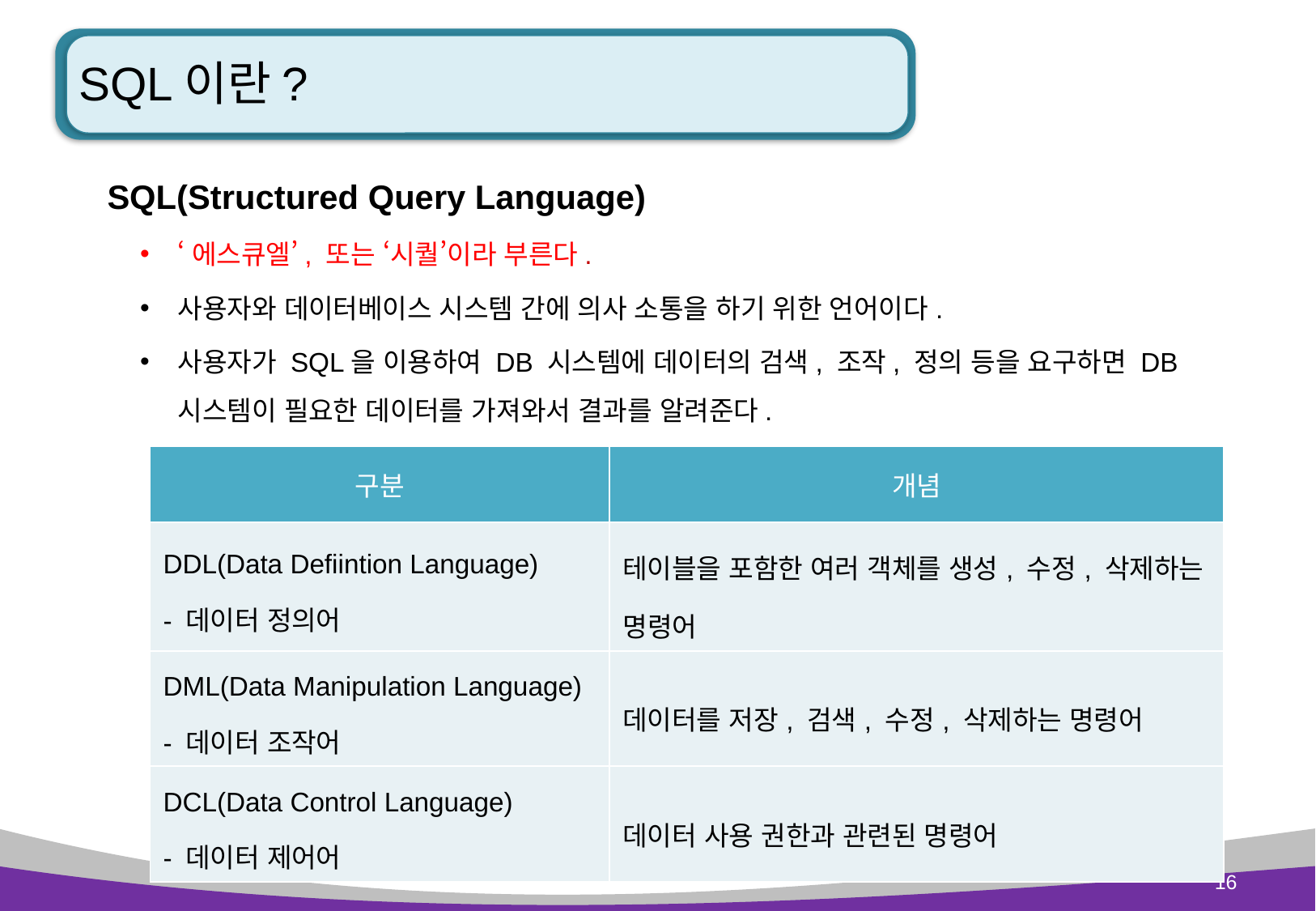

# SQL이란?
   SQL(Structured Query Language)
‘에스큐엘’, 또는 ‘시퀄’이라 부른다.
사용자와 데이터베이스 시스템 간에 의사 소통을 하기 위한 언어이다.
사용자가 SQL을 이용하여 DB 시스템에 데이터의 검색, 조작, 정의 등을 요구하면 DB 시스템이 필요한 데이터를 가져와서 결과를 알려준다.
| 구분 | 개념 |
| --- | --- |
| DDL(Data Defiintion Language) - 데이터 정의어 | 테이블을 포함한 여러 객체를 생성, 수정, 삭제하는 명령어 |
| DML(Data Manipulation Language) - 데이터 조작어 | 데이터를 저장, 검색, 수정, 삭제하는 명령어 |
| DCL(Data Control Language) - 데이터 제어어 | 데이터 사용 권한과 관련된 명령어 |
16